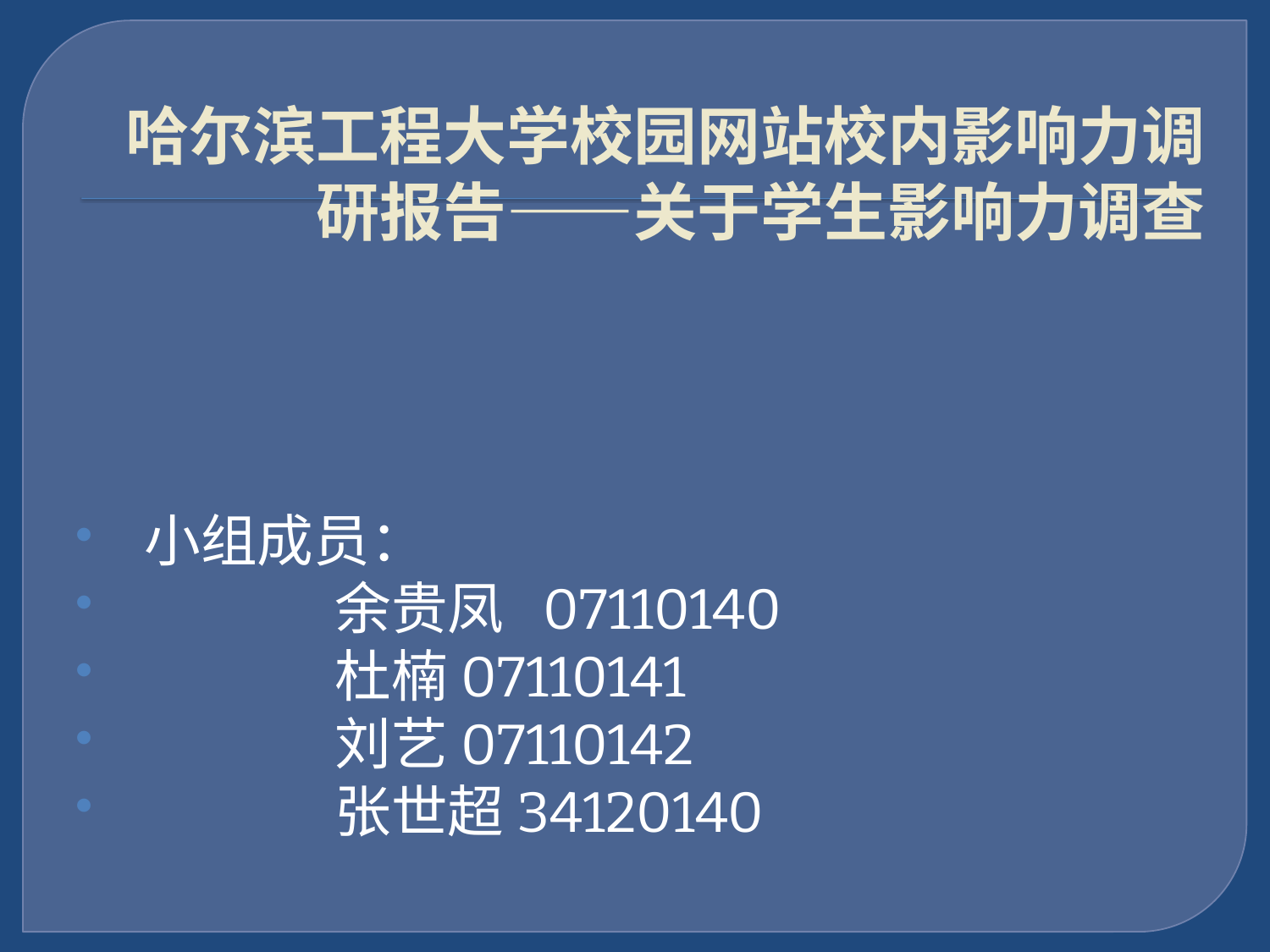

# 哈尔滨工程大学校园网站校内影响力调研报告——关于学生影响力调查

 小组成员：
                余贵凤  07110140
                杜楠07110141
                刘艺07110142
                张世超34120140